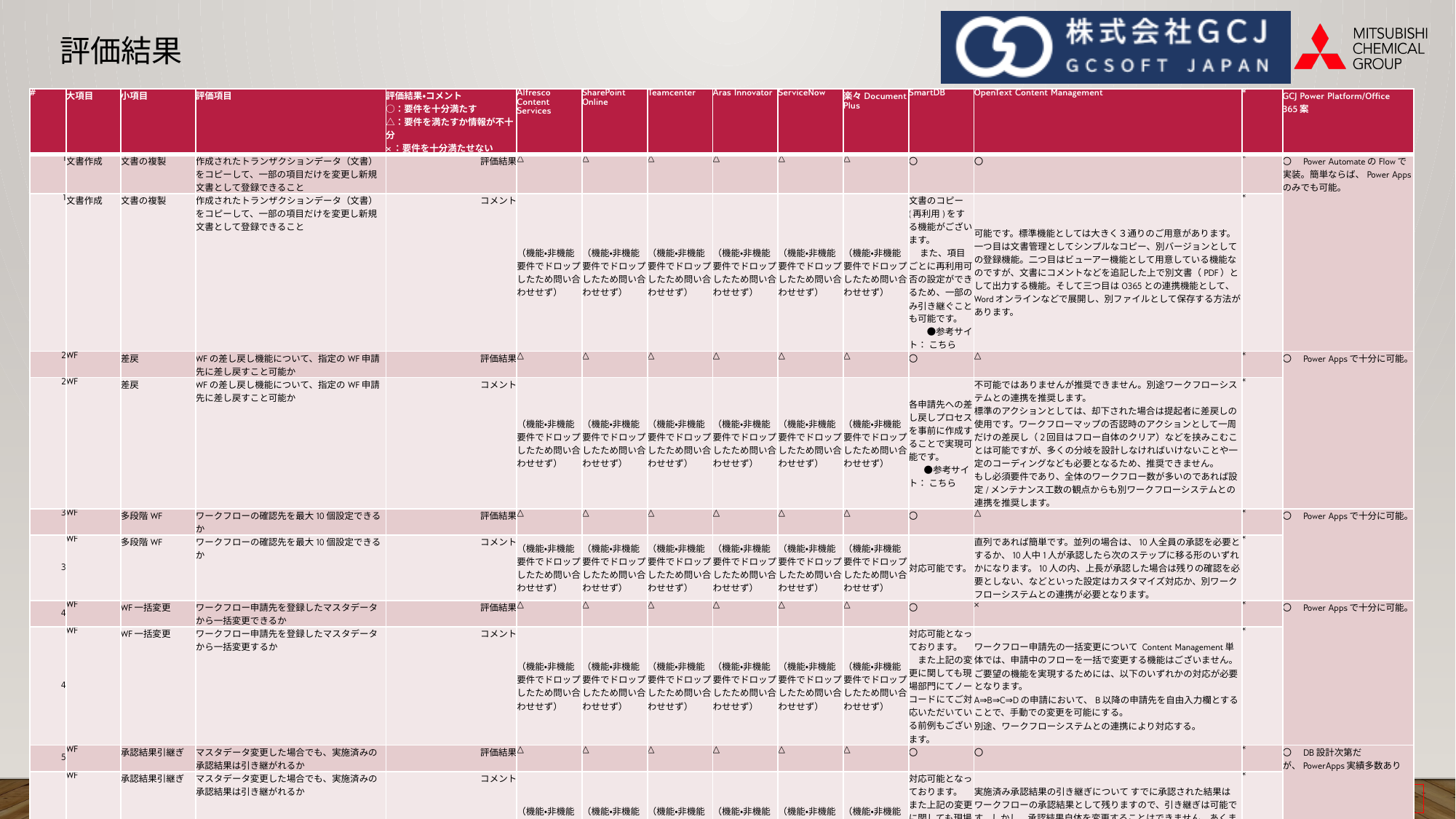

# 評価結果
| # | 大項目 | 小項目 | 評価項目 | 評価結果・コメント ○：要件を十分満たす △：要件を満たすか情報が不十分 ×：要件を十分満たせない | Alfresco Content Services | SharePoint Online | Teamcenter | Aras Innovator | ServiceNow | 楽々Document Plus | SmartDB | OpenText Content Management | \* | GCJ Power Platform/Office　365案 |
| --- | --- | --- | --- | --- | --- | --- | --- | --- | --- | --- | --- | --- | --- | --- |
| 1 | 文書作成 | 文書の複製 | 作成されたトランザクションデータ（文書）をコピーして、一部の項目だけを変更し新規文書として登録できること | 評価結果 | △ | △ | △ | △ | △ | △ | 〇 | 〇 | \* | 〇　Power AutomateのFlowで実装。簡単ならば、Power Appsのみでも可能。 |
| 1 | 文書作成 | 文書の複製 | 作成されたトランザクションデータ（文書）をコピーして、一部の項目だけを変更し新規文書として登録できること | コメント | （機能・非機能要件でドロップしたため問い合わせせず） | （機能・非機能要件でドロップしたため問い合わせせず） | （機能・非機能要件でドロップしたため問い合わせせず） | （機能・非機能要件でドロップしたため問い合わせせず） | （機能・非機能要件でドロップしたため問い合わせせず） | （機能・非機能要件でドロップしたため問い合わせせず） | 文書のコピー(再利用)をする機能がございます。 　 また、項目ごとに再利用可否の設定ができるため、一部のみ引き継ぐことも可能です。 　　●参考サイト： こちら | 可能です。標準機能としては大きく３通りのご用意があります。一つ目は文書管理としてシンプルなコピー、別バージョンとしての登録機能。二つ目はビューアー機能として用意している機能なのですが、文書にコメントなどを追記した上で別文書（PDF）として出力する機能。そして三つ目はO365との連携機能として、Wordオンラインなどで展開し、別ファイルとして保存する方法があります。 | \* |  |
| 2 | WF | 差戻 | WFの差し戻し機能について、指定のWF申請先に差し戻すこと可能か | 評価結果 | △ | △ | △ | △ | △ | △ | 〇 | △ | \* | 〇　Power Appsで十分に可能。 |
| 2 | WF | 差戻 | WFの差し戻し機能について、指定のWF申請先に差し戻すこと可能か | コメント | （機能・非機能要件でドロップしたため問い合わせせず） | （機能・非機能要件でドロップしたため問い合わせせず） | （機能・非機能要件でドロップしたため問い合わせせず） | （機能・非機能要件でドロップしたため問い合わせせず） | （機能・非機能要件でドロップしたため問い合わせせず） | （機能・非機能要件でドロップしたため問い合わせせず） | 各申請先への差し戻しプロセスを事前に作成することで実現可能です。 　 ●参考サイト： こちら | 不可能ではありませんが推奨できません。別途ワークフローシステムとの連携を推奨します。 標準のアクションとしては、却下された場合は提起者に差戻しの使用です。ワークフローマップの否認時のアクションとして一周だけの差戻し（2回目はフロー自体のクリア）などを挟みこむことは可能ですが、多くの分岐を設計しなければいけないことや一定のコーディングなども必要となるため、推奨できません。 もし必須要件であり、全体のワークフロー数が多いのであれば設定/メンテナンス工数の観点からも別ワークフローシステムとの連携を推奨します。 | \* |  |
| 3 | WF | 多段階WF | ワークフローの確認先を最大10個設定できるか | 評価結果 | △ | △ | △ | △ | △ | △ | 〇 | △ | \* | 〇　Power Appsで十分に可能。 |
| 3 | WF | 多段階WF | ワークフローの確認先を最大10個設定できるか | コメント | （機能・非機能要件でドロップしたため問い合わせせず） | （機能・非機能要件でドロップしたため問い合わせせず） | （機能・非機能要件でドロップしたため問い合わせせず） | （機能・非機能要件でドロップしたため問い合わせせず） | （機能・非機能要件でドロップしたため問い合わせせず） | （機能・非機能要件でドロップしたため問い合わせせず） | 対応可能です。 | 直列であれば簡単です。並列の場合は、10人全員の承認を必要とするか、10人中1人が承認したら次のステップに移る形のいずれかになります。10人の内、上長が承認した場合は残りの確認を必要としない、などといった設定はカスタマイズ対応か、別ワークフローシステムとの連携が必要となります。 | \* |  |
| 4 | WF | WF一括変更 | ワークフロー申請先を登録したマスタデータから一括変更できるか | 評価結果 | △ | △ | △ | △ | △ | △ | 〇 | × | \* | 〇　Power Appsで十分に可能。 |
| 4 | WF | WF一括変更 | ワークフロー申請先を登録したマスタデータから一括変更するか | コメント | （機能・非機能要件でドロップしたため問い合わせせず） | （機能・非機能要件でドロップしたため問い合わせせず） | （機能・非機能要件でドロップしたため問い合わせせず） | （機能・非機能要件でドロップしたため問い合わせせず） | （機能・非機能要件でドロップしたため問い合わせせず） | （機能・非機能要件でドロップしたため問い合わせせず） | 対応可能となっております。 　また上記の変更に関しても現場部門にてノーコードにてご対応いただいている前例もございます。 | ワークフロー申請先の一括変更について Content Management単体では、申請中のフローを一括で変更する機能はございません。ご要望の機能を実現するためには、以下のいずれかの対応が必要となります。 A⇒B⇒C⇒Dの申請において、B以降の申請先を自由入力欄とすることで、手動での変更を可能にする。 別途、ワークフローシステムとの連携により対応する。 | \* |  |
| 5 | WF | 承認結果引継ぎ | マスタデータ変更した場合でも、実施済みの承認結果は引き継がれるか | 評価結果 | △ | △ | △ | △ | △ | △ | 〇 | 〇 | \* | 〇　DB設計次第だが、PowerApps実績多数あり |
| 5 | WF | 承認結果引継ぎ | マスタデータ変更した場合でも、実施済みの承認結果は引き継がれるか | コメント | （機能・非機能要件でドロップしたため問い合わせせず） | （機能・非機能要件でドロップしたため問い合わせせず） | （機能・非機能要件でドロップしたため問い合わせせず） | （機能・非機能要件でドロップしたため問い合わせせず） | （機能・非機能要件でドロップしたため問い合わせせず） | （機能・非機能要件でドロップしたため問い合わせせず） | 対応可能となっております。 また上記の変更に関しても現場部門にてノーコードにてご対応いただいている前例もございます。 | 実施済み承認結果の引き継ぎについて すでに承認された結果はワークフローの承認結果として残りますので、引き継ぎは可能です。しかし、承認結果自体を変更することはできません。あくまで、既存の承認結果はそのままに、追加で新しいワークフローを開始する形となります。複数の承認結果を前提とされる場合は、単純な承認済みステータスだけでなく、一定のカテゴリ属性を設定することをお勧めいたします。 | \* |  |